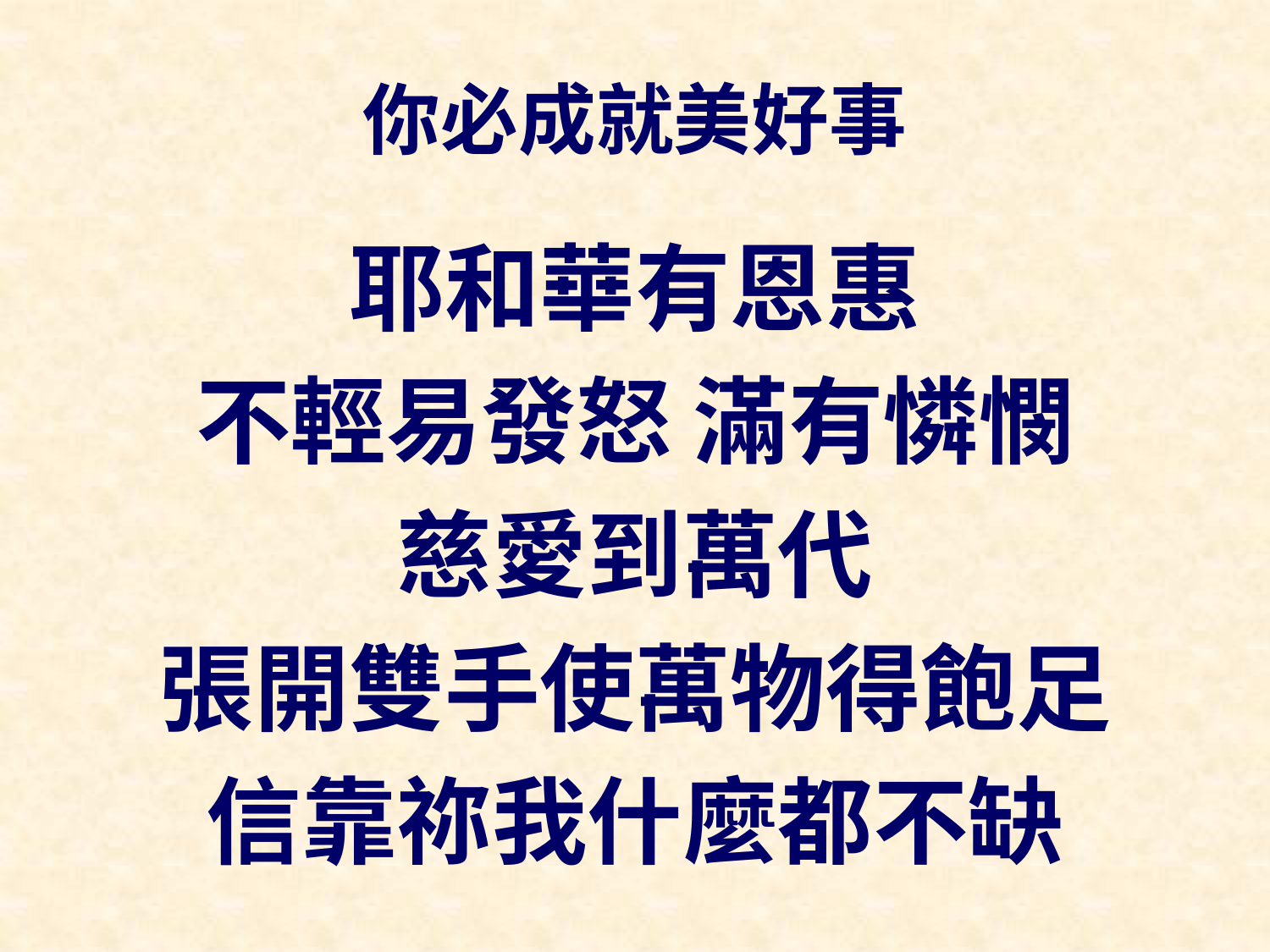

# 你必成就美好事
耶和華有恩惠
不輕易發怒 滿有憐憫
慈愛到萬代
張開雙手使萬物得飽足
信靠祢我什麼都不缺